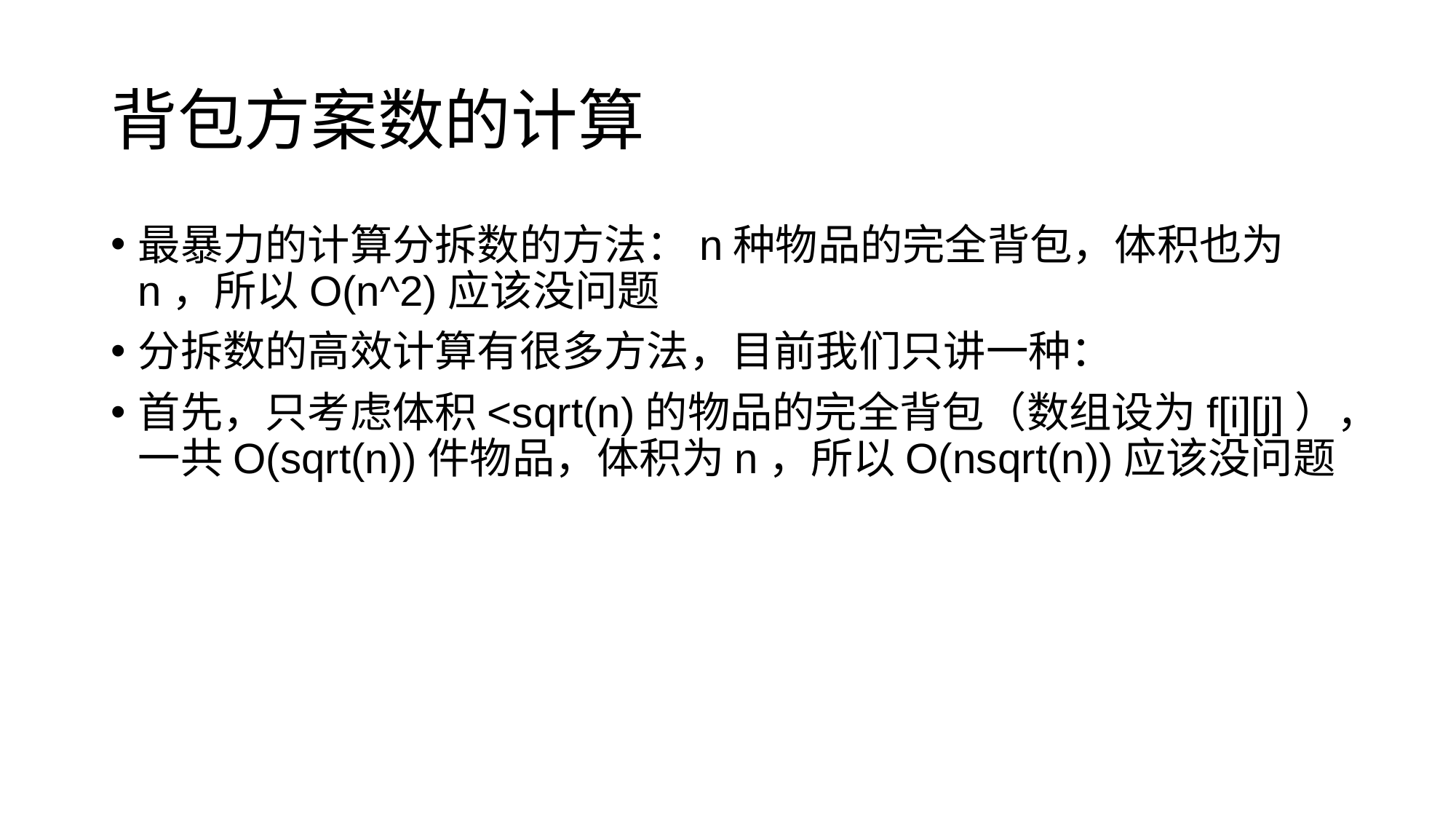

# 背包方案数的计算
最暴力的计算分拆数的方法：n种物品的完全背包，体积也为n，所以O(n^2)应该没问题
分拆数的高效计算有很多方法，目前我们只讲一种：
首先，只考虑体积<sqrt(n)的物品的完全背包（数组设为f[i][j]），一共O(sqrt(n))件物品，体积为n，所以O(nsqrt(n))应该没问题